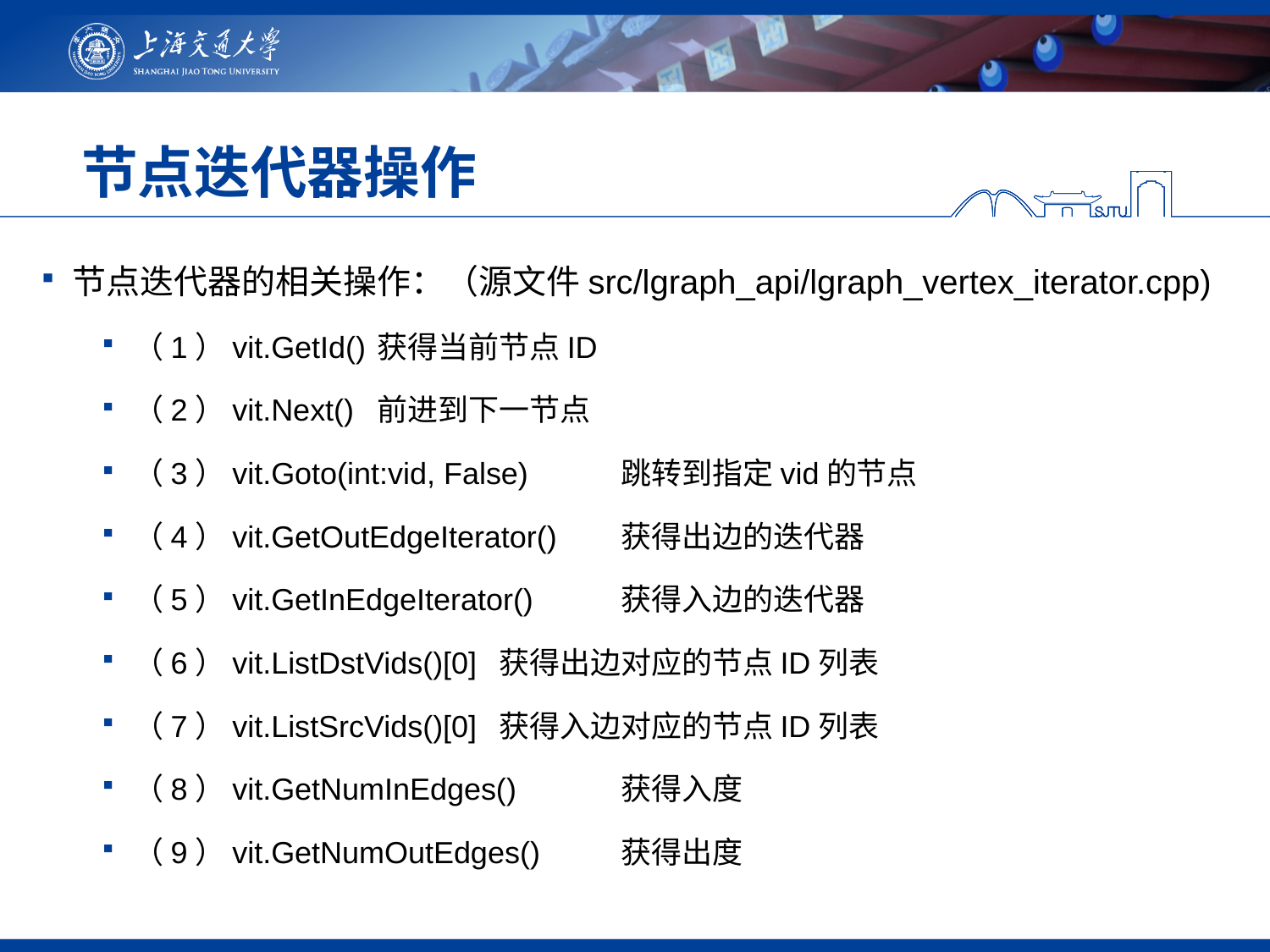

# 节点迭代器操作
节点迭代器的相关操作：（源文件src/lgraph_api/lgraph_vertex_iterator.cpp)
（1）vit.GetId()		获得当前节点ID
（2）vit.Next()		前进到下一节点
（3）vit.Goto(int:vid, False)	跳转到指定vid的节点
（4）vit.GetOutEdgeIterator()	获得出边的迭代器
（5）vit.GetInEdgeIterator()	获得入边的迭代器
（6）vit.ListDstVids()[0]	获得出边对应的节点ID列表
（7）vit.ListSrcVids()[0]	获得入边对应的节点ID列表
（8）vit.GetNumInEdges()	获得入度
（9）vit.GetNumOutEdges()	获得出度